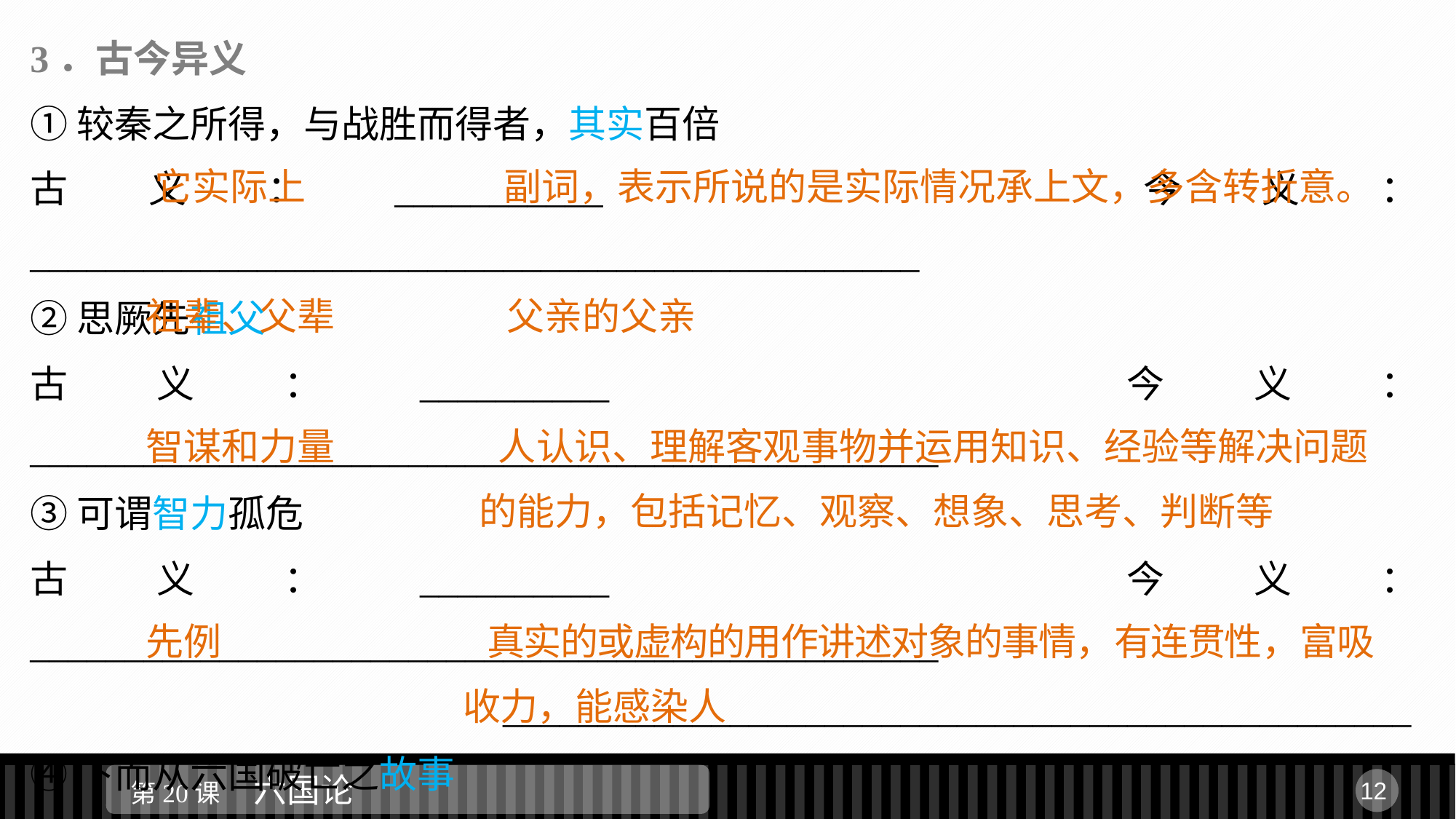

3．古今异义
①较秦之所得，与战胜而得者，其实百倍
古义：___________     今义：_______________________________________________
②思厥先祖父
古义：__________　   今义：________________________________________________
③可谓智力孤危
古义：__________　   今义：________________________________________________
                                                  ________________________________________________
④下而从六国破亡之故事
古义：__________      今义：________________________________________________
                                                 _________________________________________________
             它实际上	                     副词，表示所说的是实际情况承上文，多含转折意。

            祖辈、父辈	                 父亲的父亲

            智谋和力量	                人认识、理解客观事物并运用知识、经验等解决问题
                                                   的能力，包括记忆、观察、想象、思考、判断等

            先例	                   真实的或虚构的用作讲述对象的事情，有连贯性，富吸
                                                        收力，能感染人